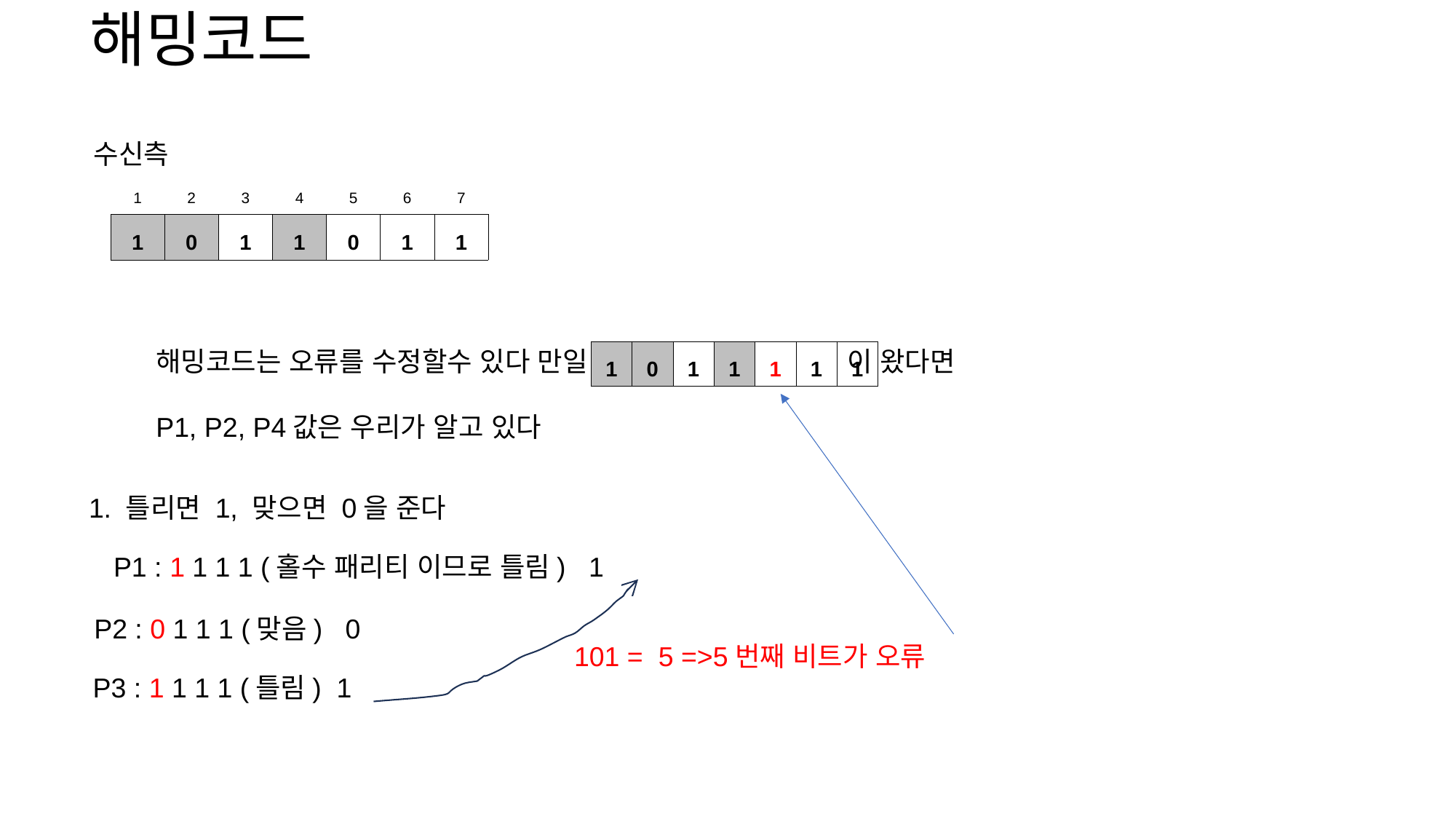

# 해밍코드
수신측
| 1 | 2 | 3 | 4 | 5 | 6 | 7 |
| --- | --- | --- | --- | --- | --- | --- |
| 1 | 0 | 1 | 1 | 0 | 1 | 1 |
해밍코드는 오류를 수정할수 있다 만일                                  이 왔다면

P1, P2, P4값은 우리가 알고 있다
| 1 | 0 | 1 | 1 | 1 | 1 | 1 |
| --- | --- | --- | --- | --- | --- | --- |
1. 틀리면 1, 맞으면 0을 준다
P1 : 1 1 1 1 (홀수 패리티 이므로 틀림)   1

P2 : 0 1 1 1 (맞음)   0
101 =  5 =>5번째 비트가 오류
P3 : 1 1 1 1 (틀림)  1